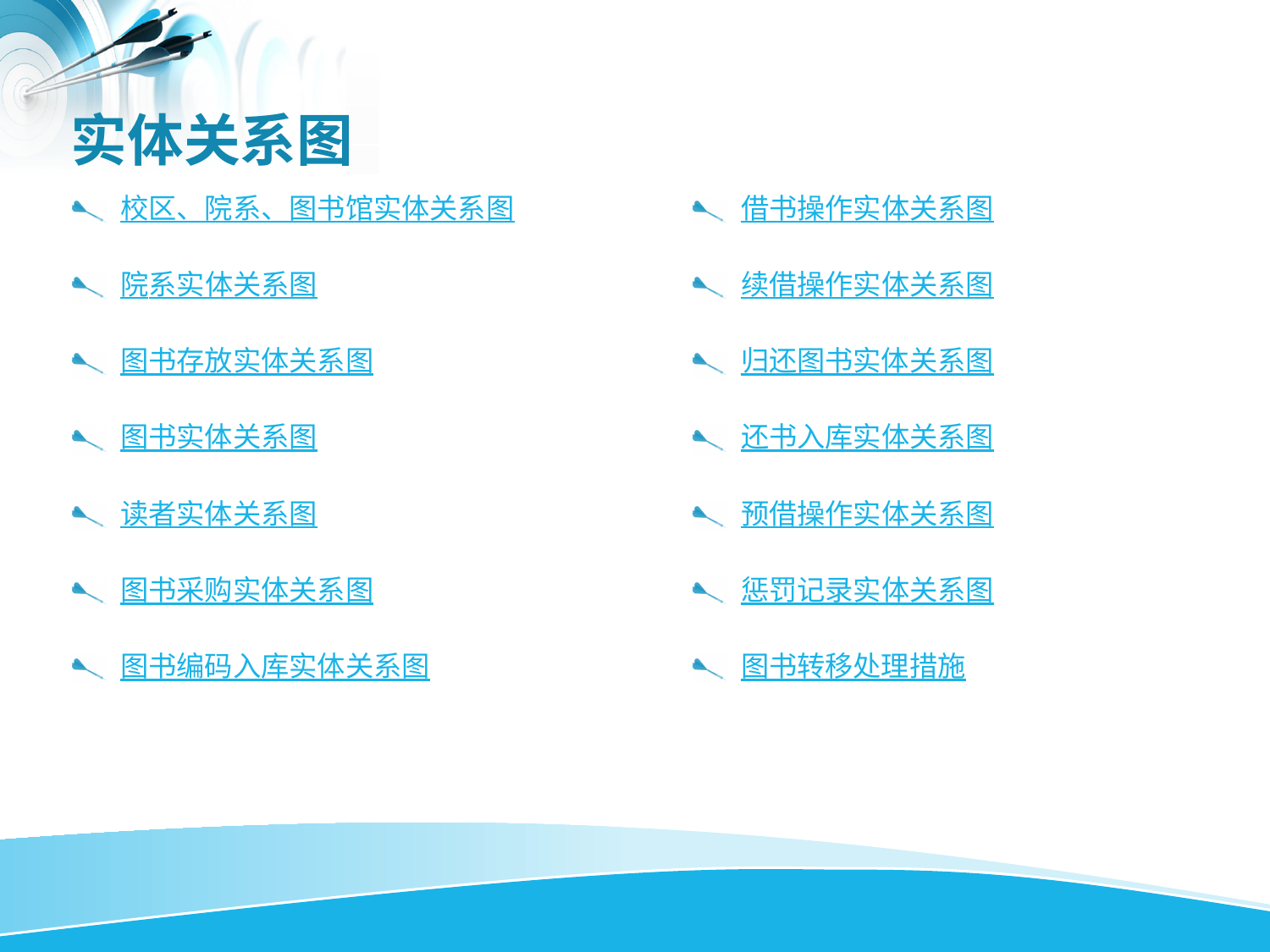

# 实体关系图
校区、院系、图书馆实体关系图
院系实体关系图
图书存放实体关系图
图书实体关系图
读者实体关系图
图书采购实体关系图
图书编码入库实体关系图

借书操作实体关系图
续借操作实体关系图
归还图书实体关系图
还书入库实体关系图
预借操作实体关系图
惩罚记录实体关系图
图书转移处理措施